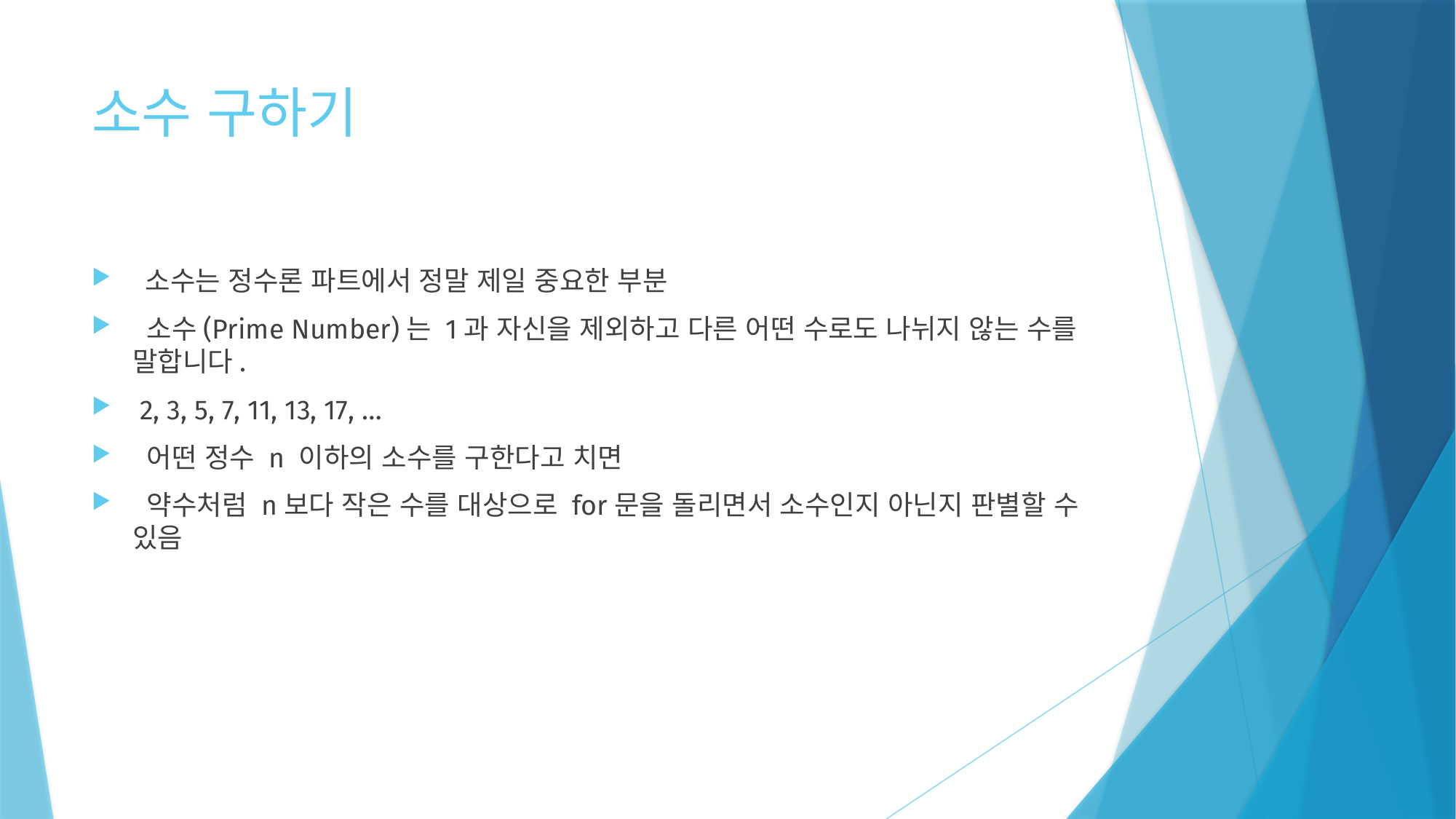

# 소수 구하기
 소수는 정수론 파트에서 정말 제일 중요한 부분
 소수(Prime Number)는 1과 자신을 제외하고 다른 어떤 수로도 나뉘지 않는 수를 말합니다.
 2, 3, 5, 7, 11, 13, 17, …
 어떤 정수 n 이하의 소수를 구한다고 치면
 약수처럼 n보다 작은 수를 대상으로 for문을 돌리면서 소수인지 아닌지 판별할 수 있음